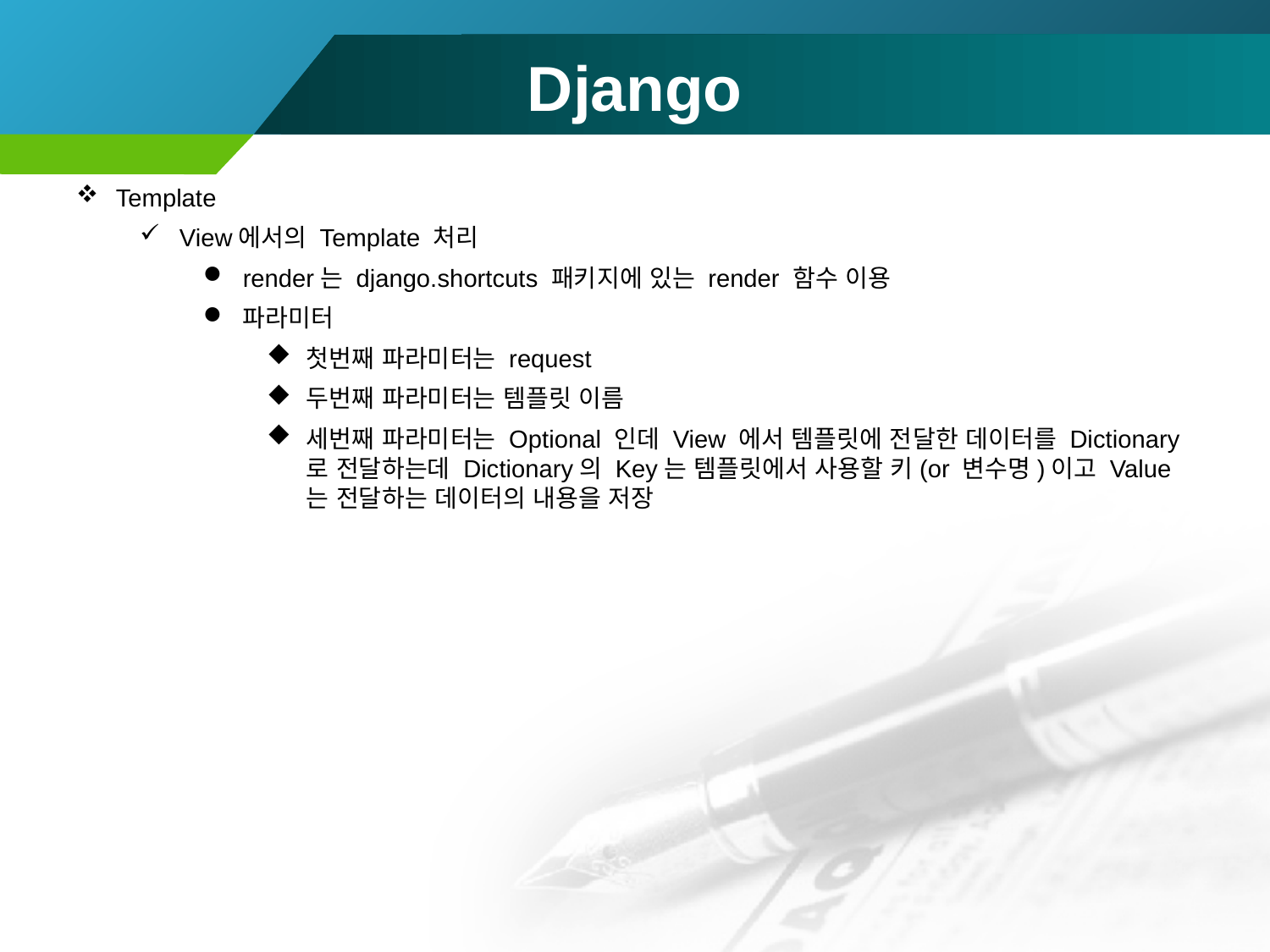

# Django
Template
View에서의 Template 처리
render는 django.shortcuts 패키지에 있는 render 함수 이용
파라미터
첫번째 파라미터는 request
두번째 파라미터는 템플릿 이름
세번째 파라미터는 Optional 인데 View 에서 템플릿에 전달한 데이터를 Dictionary로 전달하는데 Dictionary의 Key는 템플릿에서 사용할 키(or 변수명)이고 Value는 전달하는 데이터의 내용을 저장